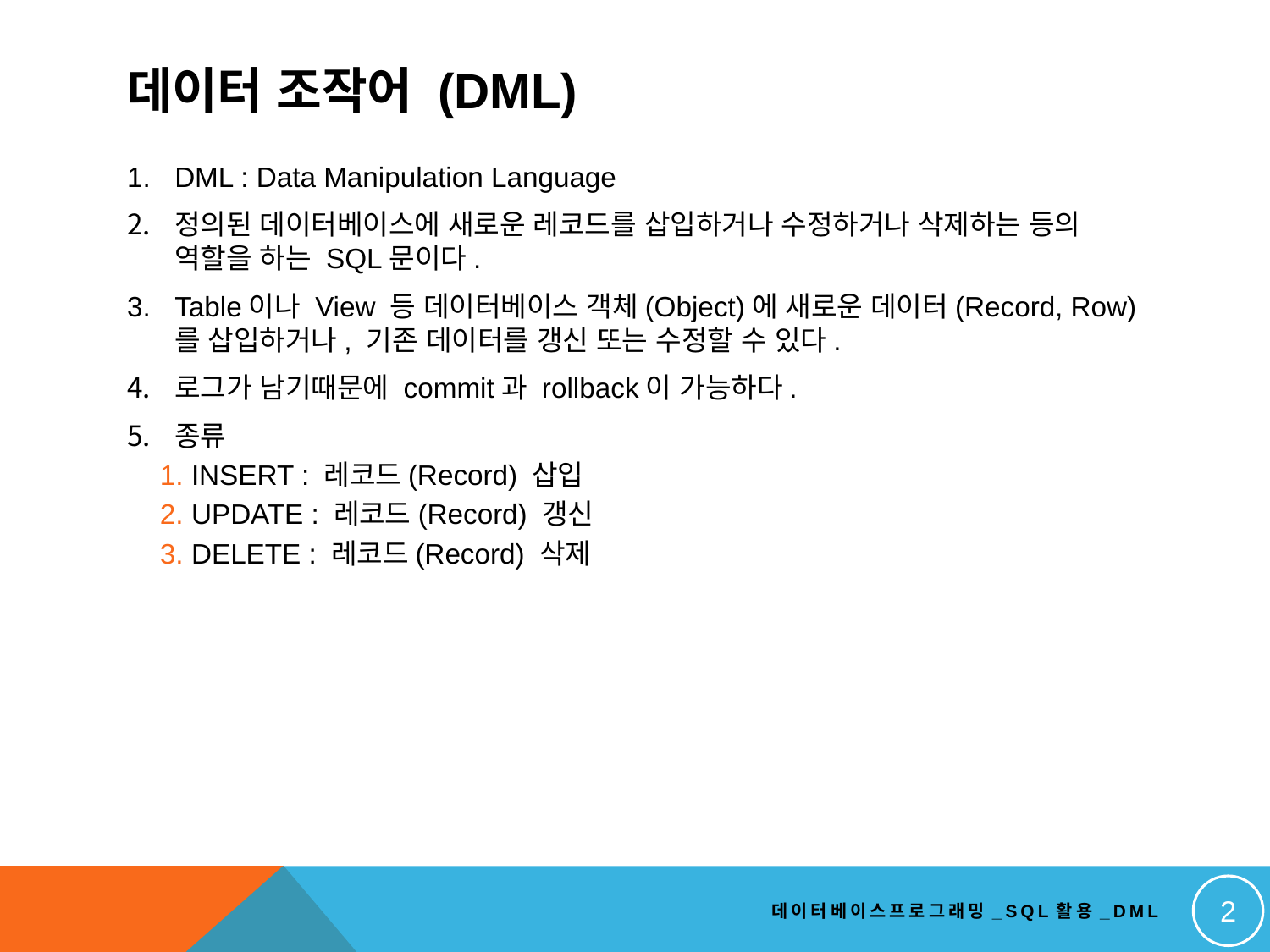

# 데이터 조작어 (dMl)
DML : Data Manipulation Language
정의된 데이터베이스에 새로운 레코드를 삽입하거나 수정하거나 삭제하는 등의 역할을 하는 SQL문이다.
Table이나 View 등 데이터베이스 객체(Object)에 새로운 데이터(Record, Row)를 삽입하거나, 기존 데이터를 갱신 또는 수정할 수 있다.
로그가 남기때문에 commit과 rollback이 가능하다.
종류
 INSERT : 레코드(Record) 삽입
 UPDATE : 레코드(Record) 갱신
 DELETE : 레코드(Record) 삭제

2
데이터베이스프로그래밍_SQL활용_DML